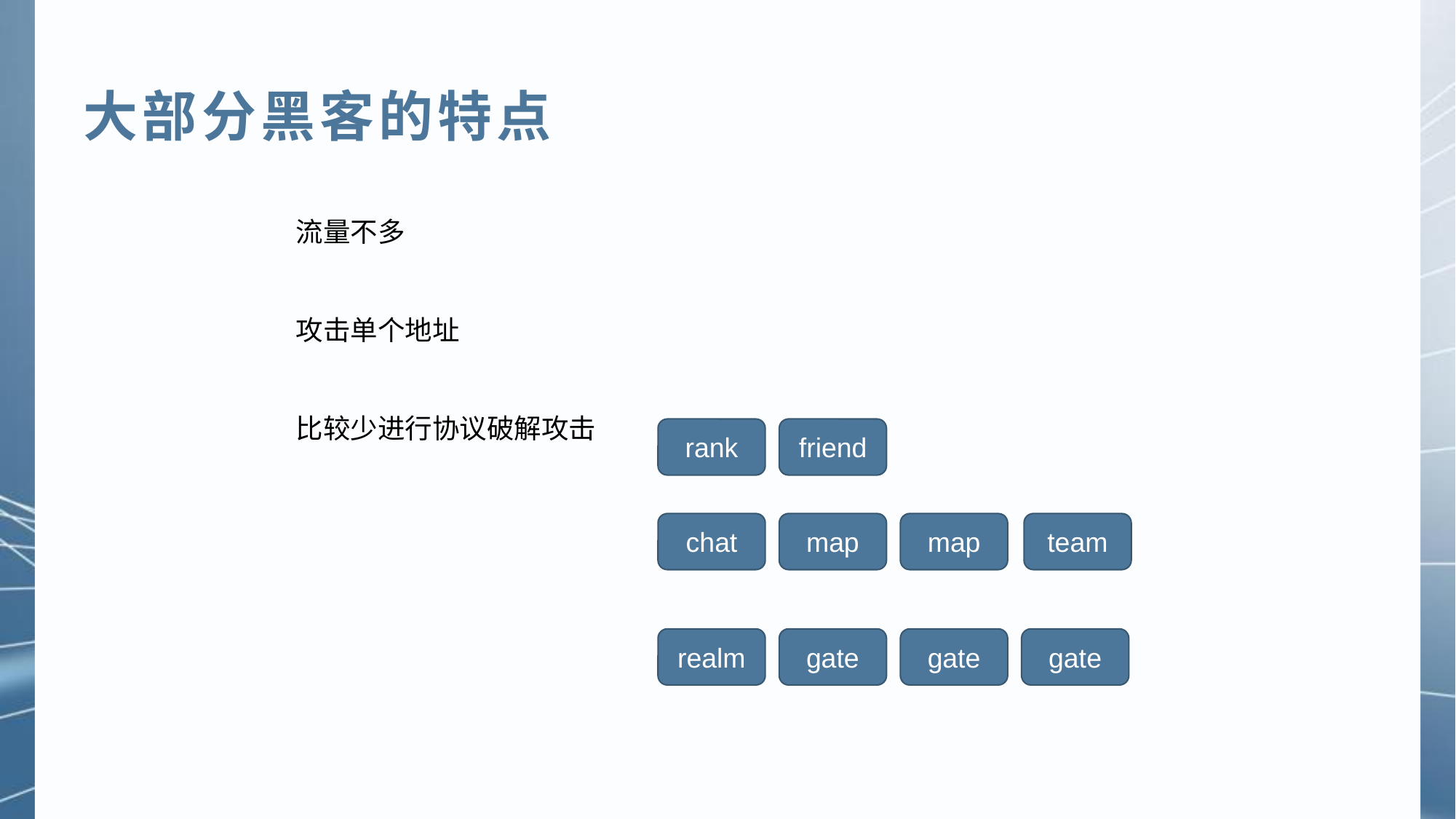

大部分黑客的特点
流量不多

攻击单个地址

比较少进行协议破解攻击
rank
friend
chat
map
map
team
realm
gate
gate
gate